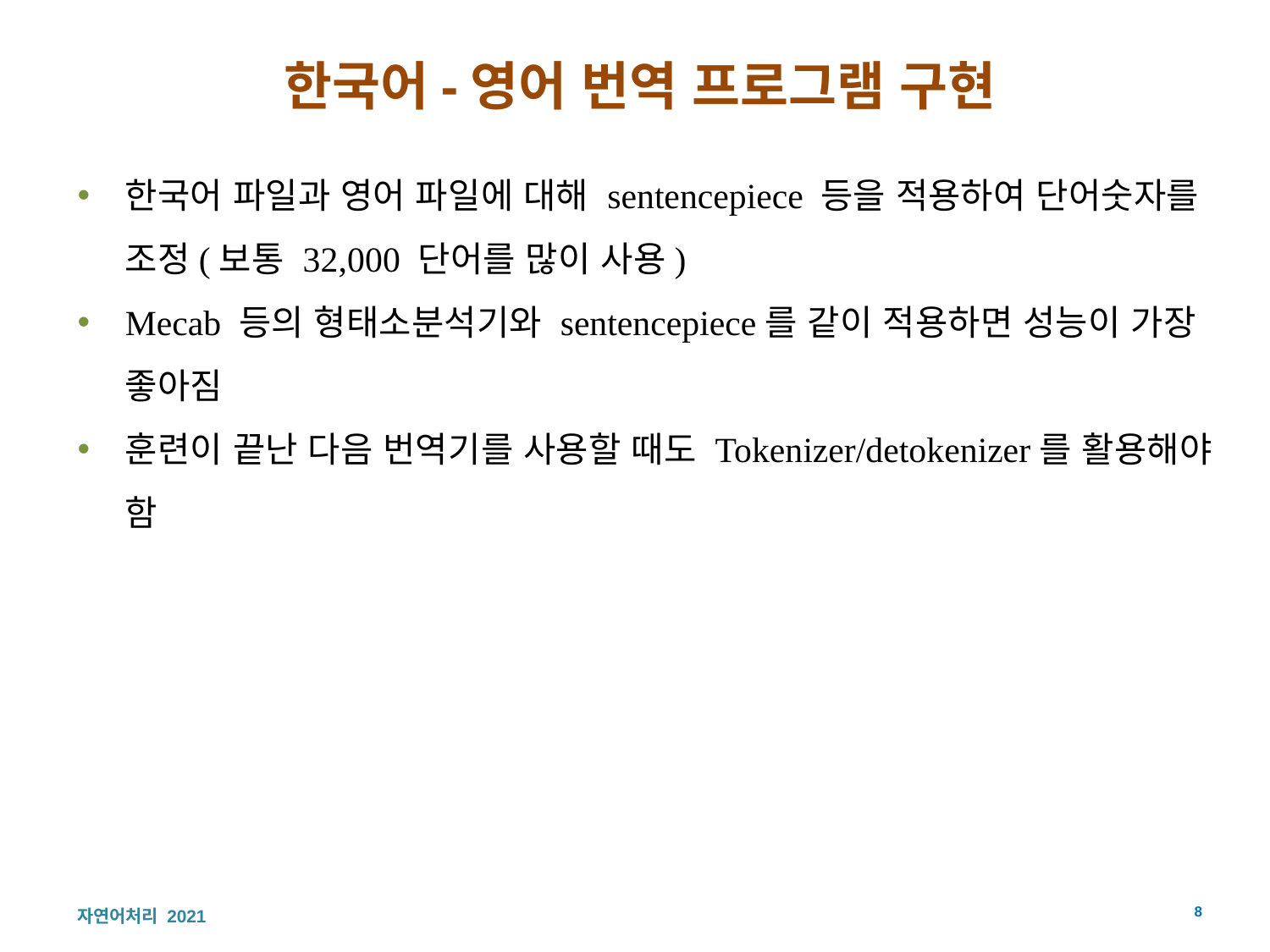

# 한국어-영어 번역 프로그램 구현
한국어 파일과 영어 파일에 대해 sentencepiece 등을 적용하여 단어숫자를 조정(보통 32,000 단어를 많이 사용)
Mecab 등의 형태소분석기와 sentencepiece를 같이 적용하면 성능이 가장 좋아짐
훈련이 끝난 다음 번역기를 사용할 때도 Tokenizer/detokenizer를 활용해야 함